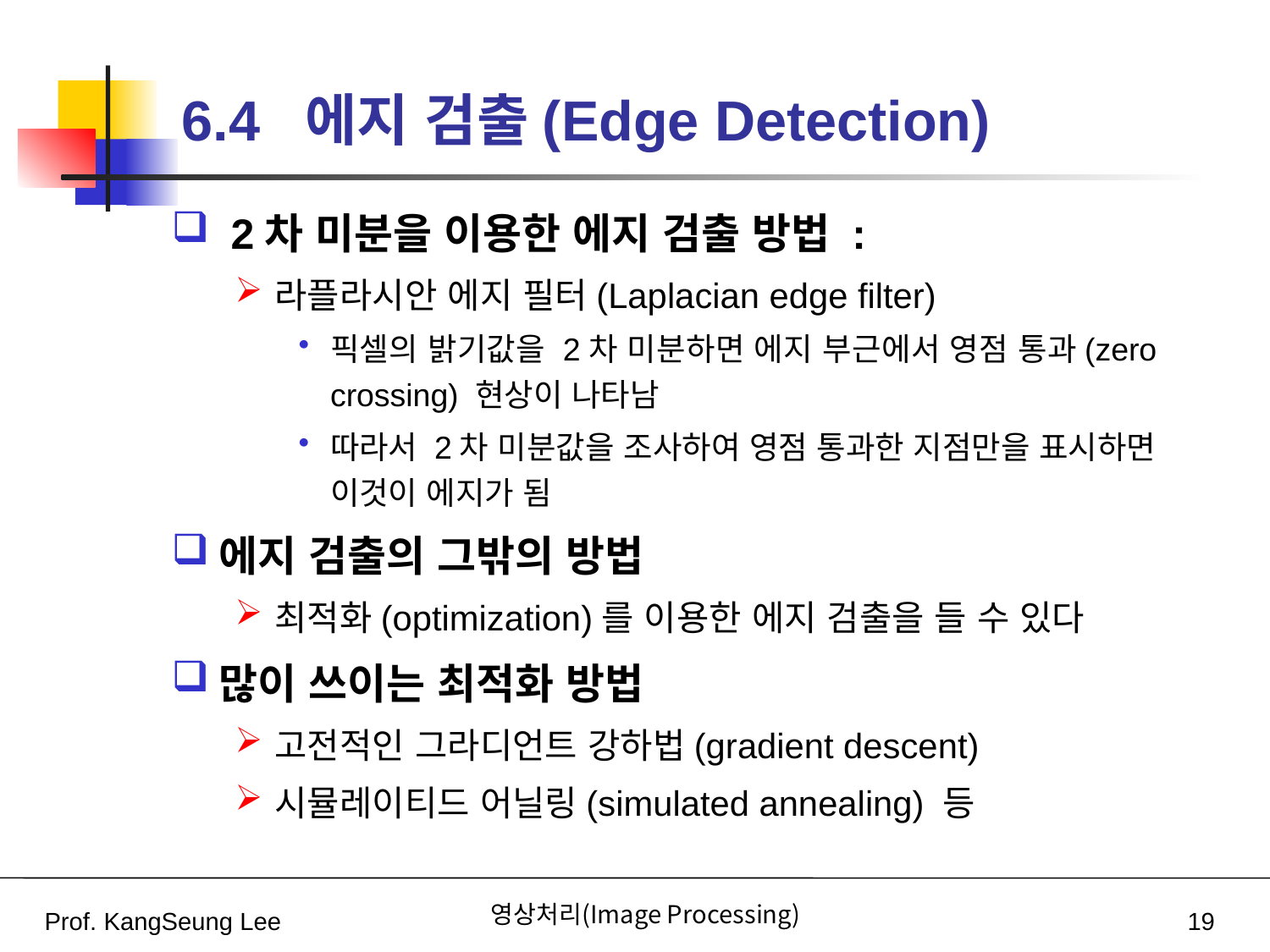

6.4  에지 검출(Edge Detection)
 2차 미분을 이용한 에지 검출 방법 :
라플라시안 에지 필터(Laplacian edge filter)
픽셀의 밝기값을 2차 미분하면 에지 부근에서 영점 통과(zero crossing) 현상이 나타남
따라서 2차 미분값을 조사하여 영점 통과한 지점만을 표시하면 이것이 에지가 됨
에지 검출의 그밖의 방법
최적화(optimization)를 이용한 에지 검출을 들 수 있다
많이 쓰이는 최적화 방법
고전적인 그라디언트 강하법(gradient descent)
시뮬레이티드 어닐링(simulated annealing) 등
Prof. KangSeung Lee
영상처리(Image Processing)
19